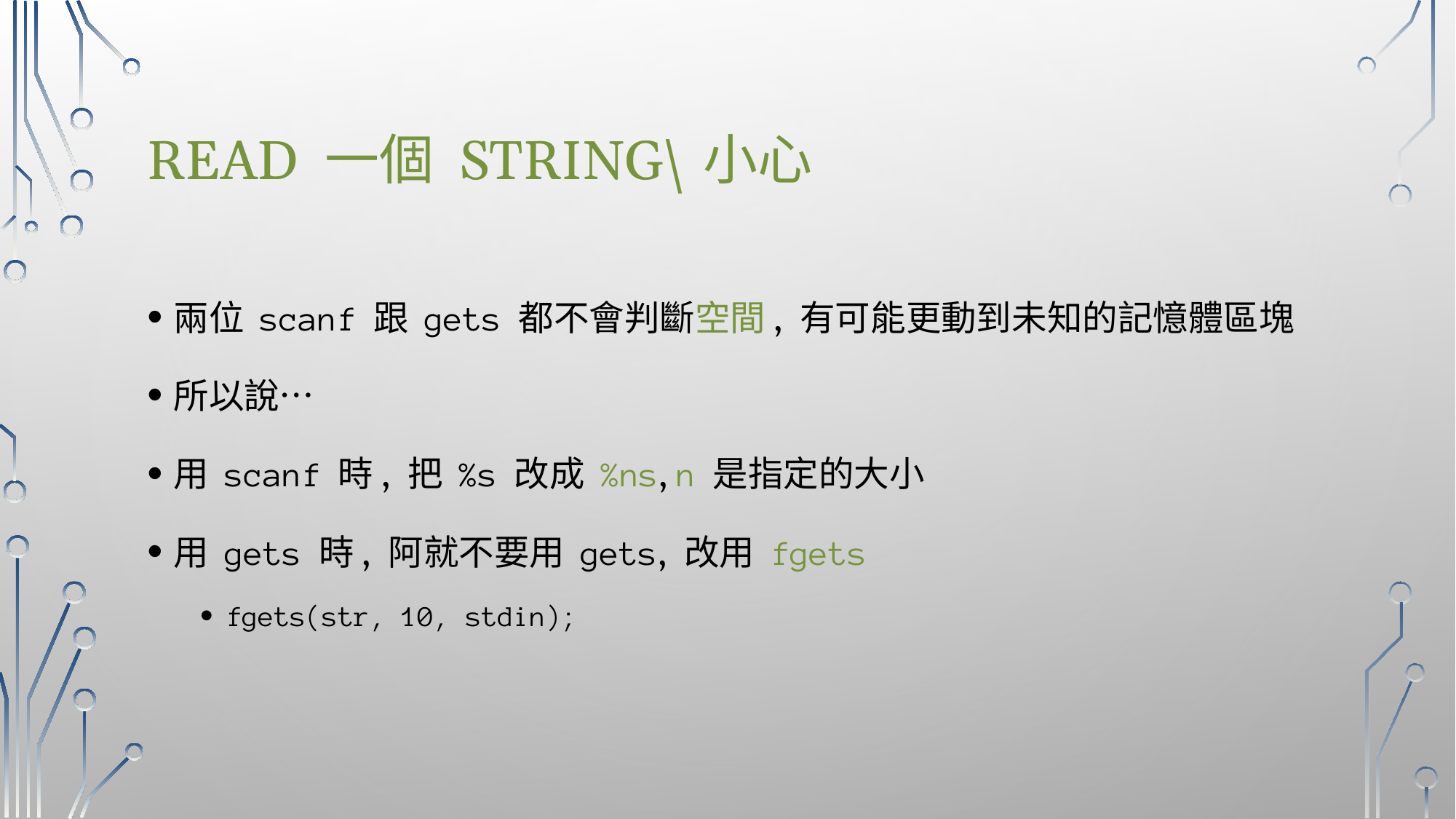

# Read 一個 string\小心
兩位 scanf 跟 gets 都不會判斷空間, 有可能更動到未知的記憶體區塊
所以說…
用 scanf 時, 把 %s 改成 %ns, n 是指定的大小
用 gets 時, 阿就不要用 gets, 改用 fgets
fgets(str, 10, stdin);